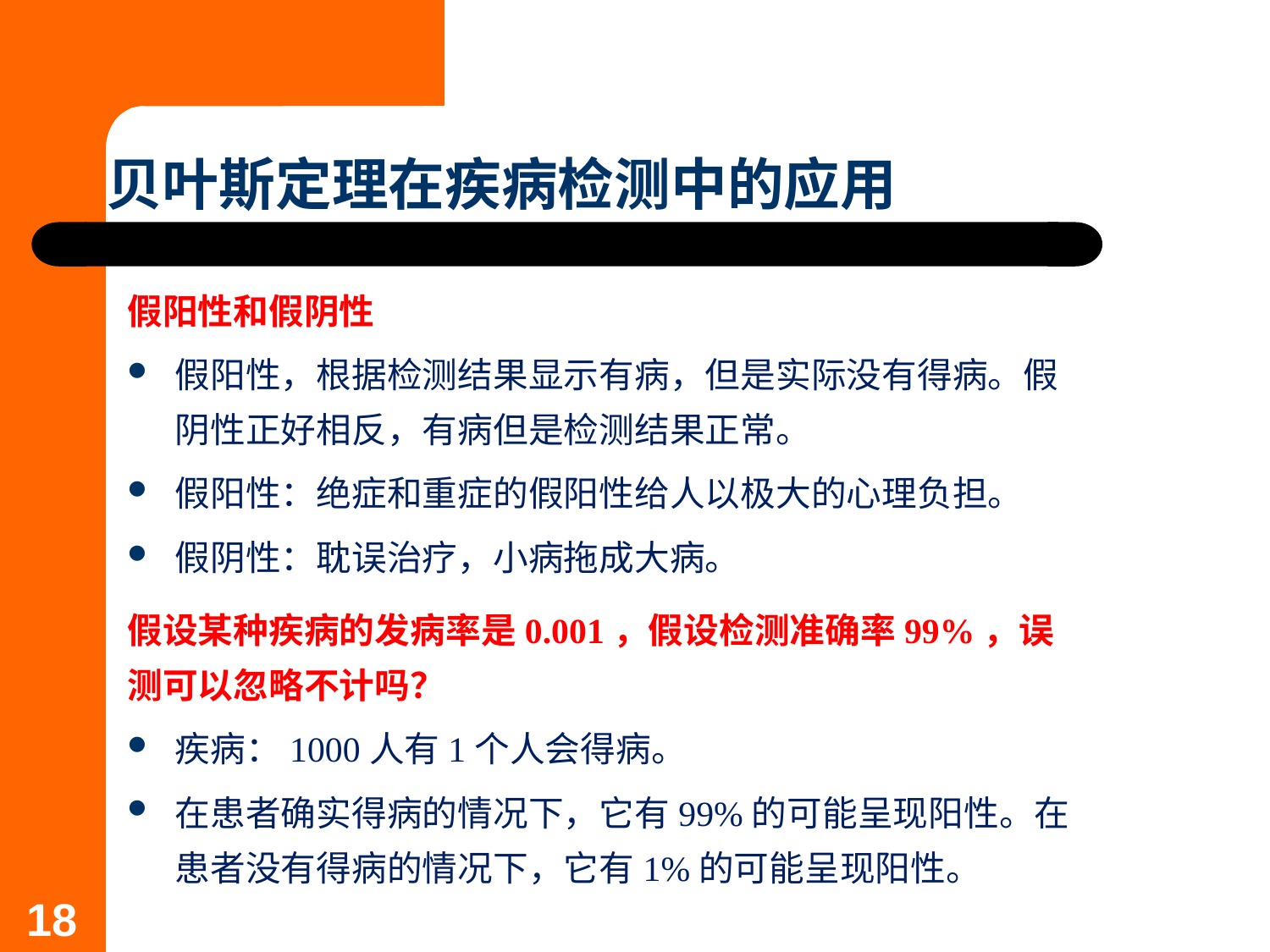

# 贝叶斯定理在疾病检测中的应用
假阳性和假阴性
假阳性，根据检测结果显示有病，但是实际没有得病。假阴性正好相反，有病但是检测结果正常。
假阳性：绝症和重症的假阳性给人以极大的心理负担。
假阴性：耽误治疗，小病拖成大病。
假设某种疾病的发病率是0.001，假设检测准确率99%，误测可以忽略不计吗？
疾病：1000人有1个人会得病。
在患者确实得病的情况下，它有99%的可能呈现阳性。在患者没有得病的情况下，它有1%的可能呈现阳性。
18